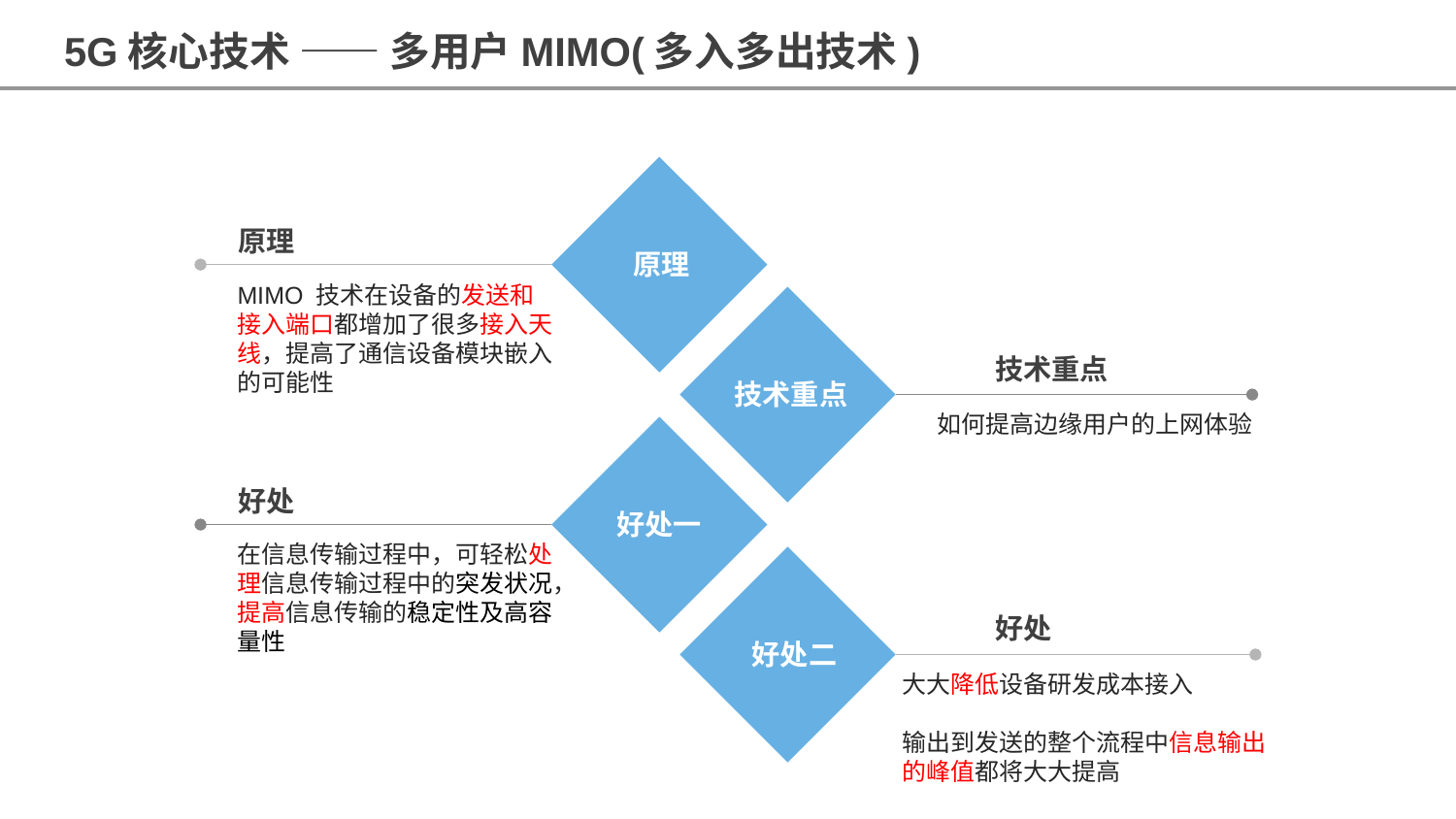

5G核心技术 —— 多用户MIMO(多入多出技术)

原理
原理
MIMO 技术在设备的发送和接入端口都增加了很多接入天线，提高了通信设备模块嵌入的可能性

技术重点
技术重点
如何提高边缘用户的上网体验

好处一
好处
在信息传输过程中，可轻松处理信息传输过程中的突发状况，提高信息传输的稳定性及高容量性

好处二
好处
大大降低设备研发成本接入

输出到发送的整个流程中信息输出的峰值都将大大提高